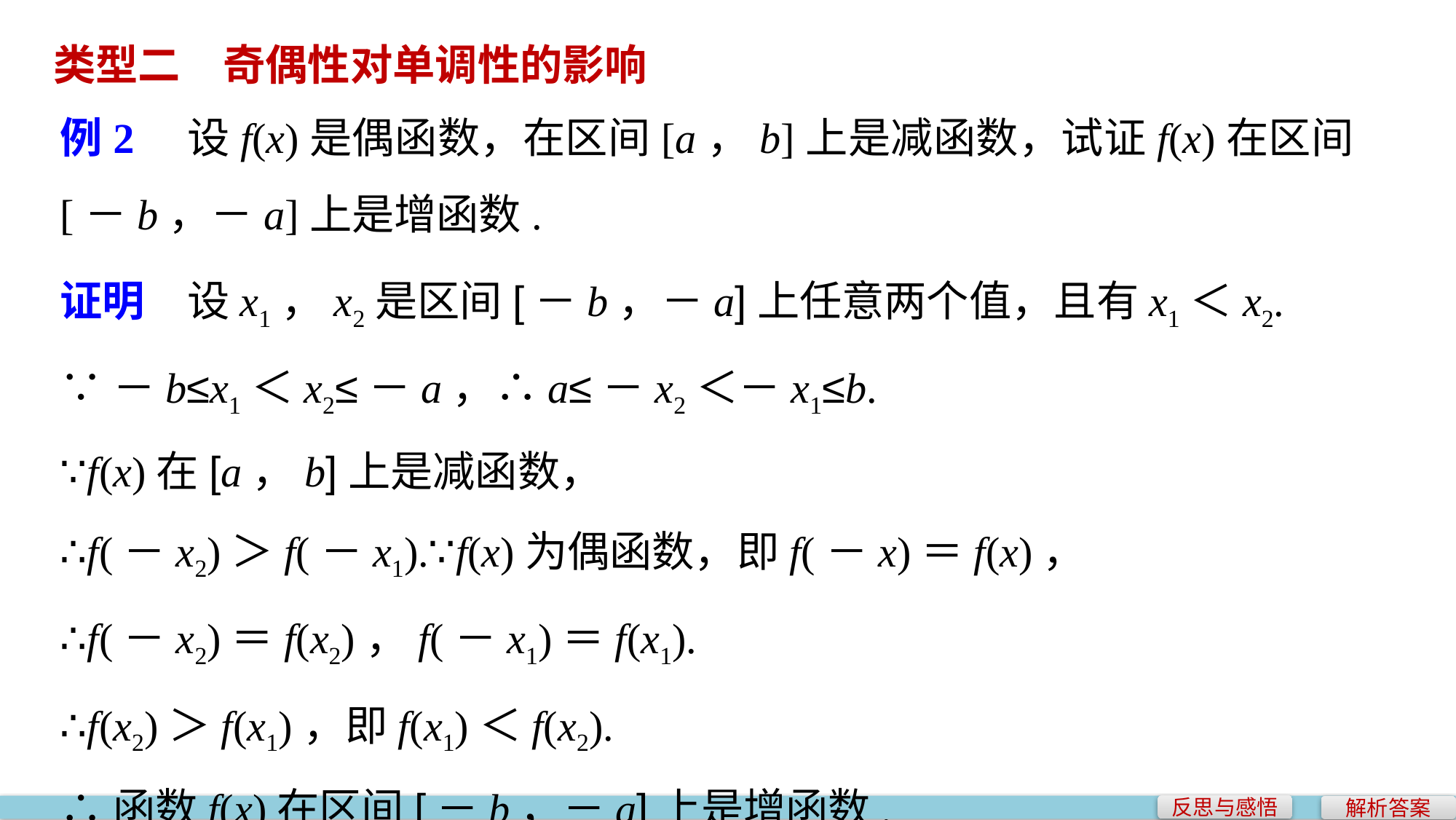

类型二　奇偶性对单调性的影响
例2　设f(x)是偶函数，在区间[a，b]上是减函数，试证f(x)在区间[－b，－a]上是增函数.
证明　设x1，x2是区间[－b，－a]上任意两个值，且有x1＜x2.
∵－b≤x1＜x2≤－a，∴a≤－x2＜－x1≤b.
∵f(x)在[a，b]上是减函数，
∴f(－x2)＞f(－x1).∵f(x)为偶函数，即f(－x)＝f(x)，
∴f(－x2)＝f(x2)，f(－x1)＝f(x1).
∴f(x2)＞f(x1)，即f(x1)＜f(x2).
∴函数f(x)在区间[－b，－a]上是增函数.
反思与感悟

解析答案